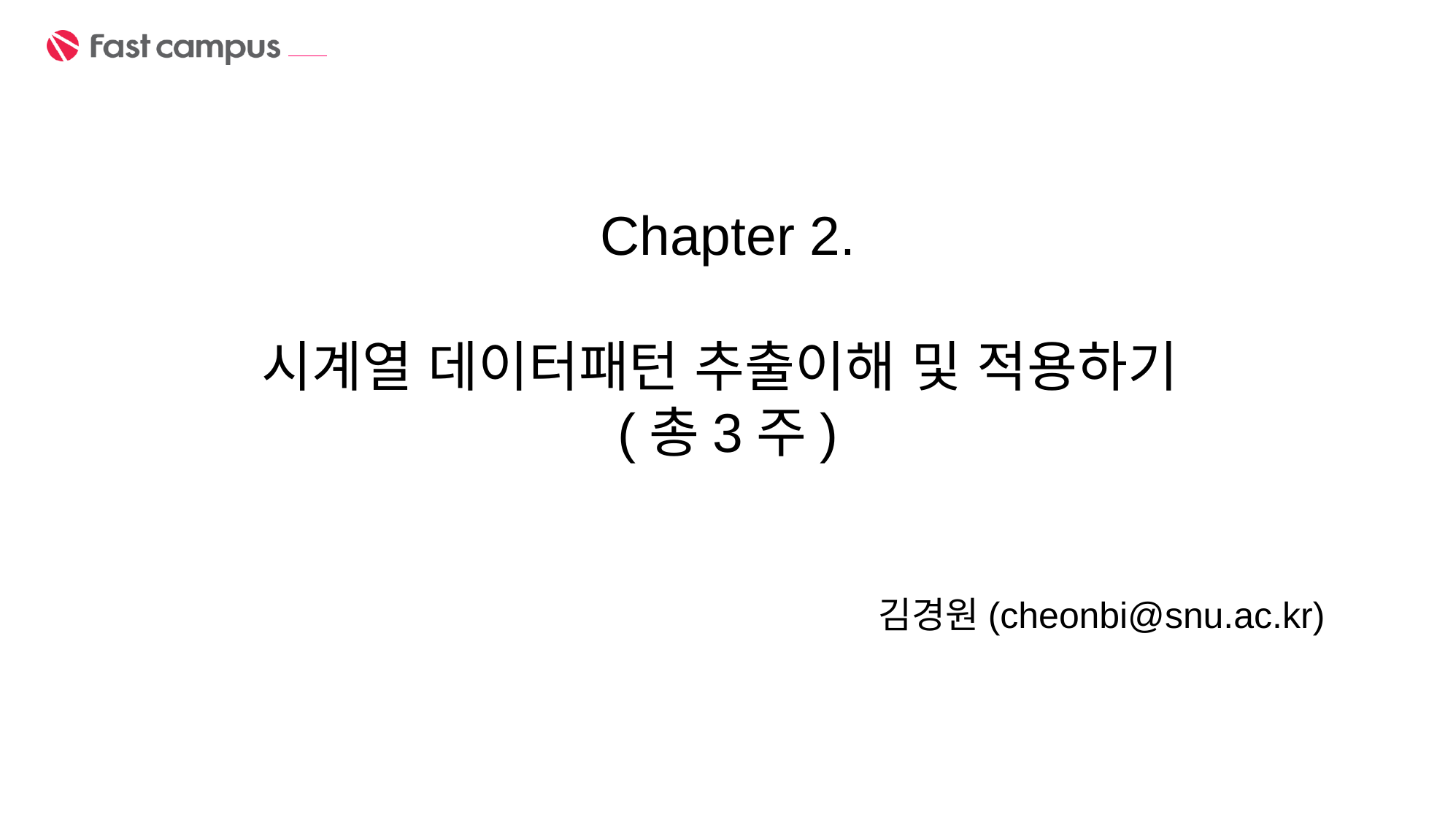

Chapter 2.

시계열 데이터패턴 추출이해 및 적용하기
(총3주)
김경원(cheonbi@snu.ac.kr)